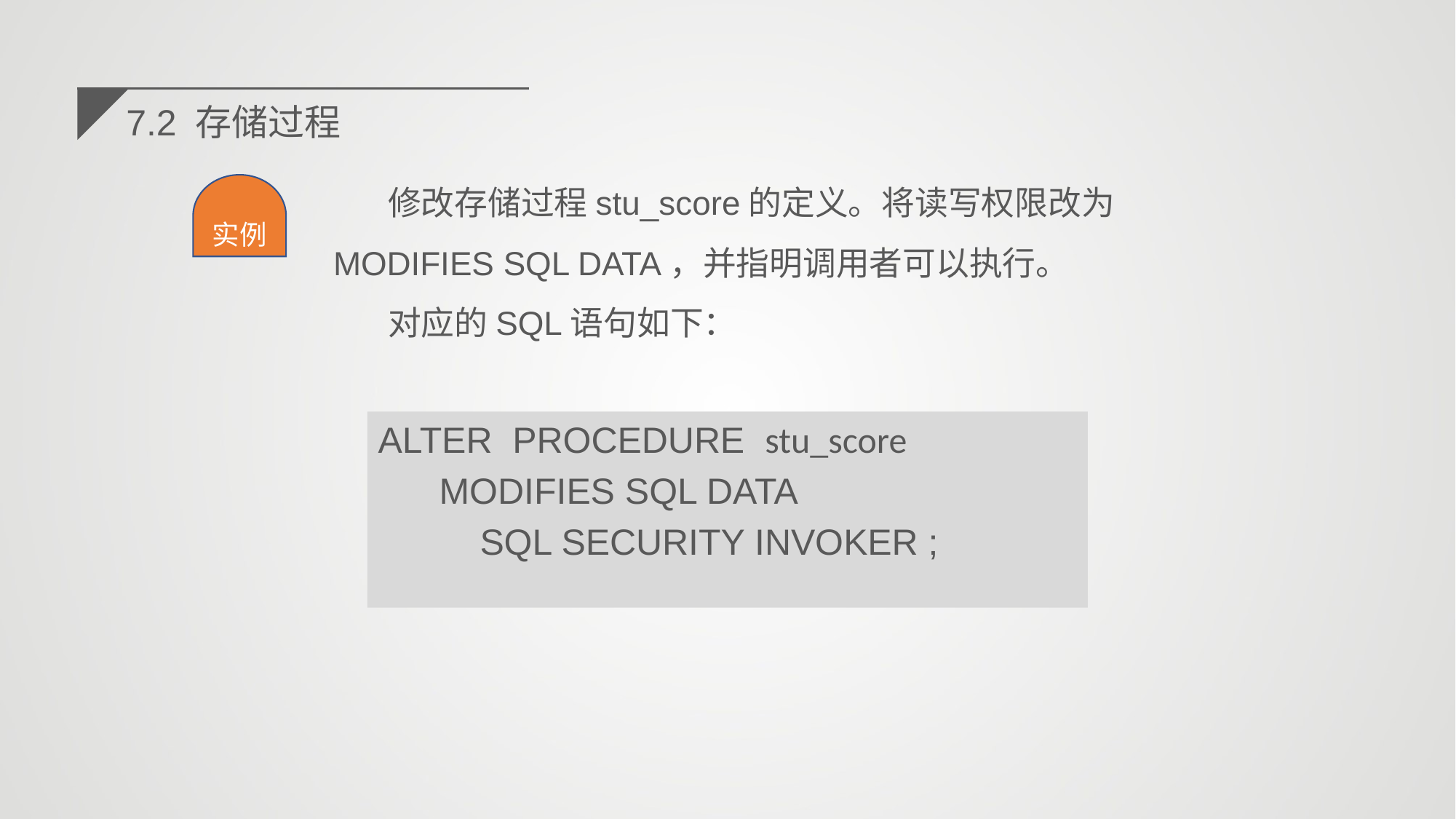

7.2 存储过程

修改存储过程stu_score的定义。将读写权限改为MODIFIES SQL DATA，并指明调用者可以执行。
对应的SQL语句如下：

实例
ALTER  PROCEDURE  stu_score
      MODIFIES SQL DATA
          SQL SECURITY INVOKER ;